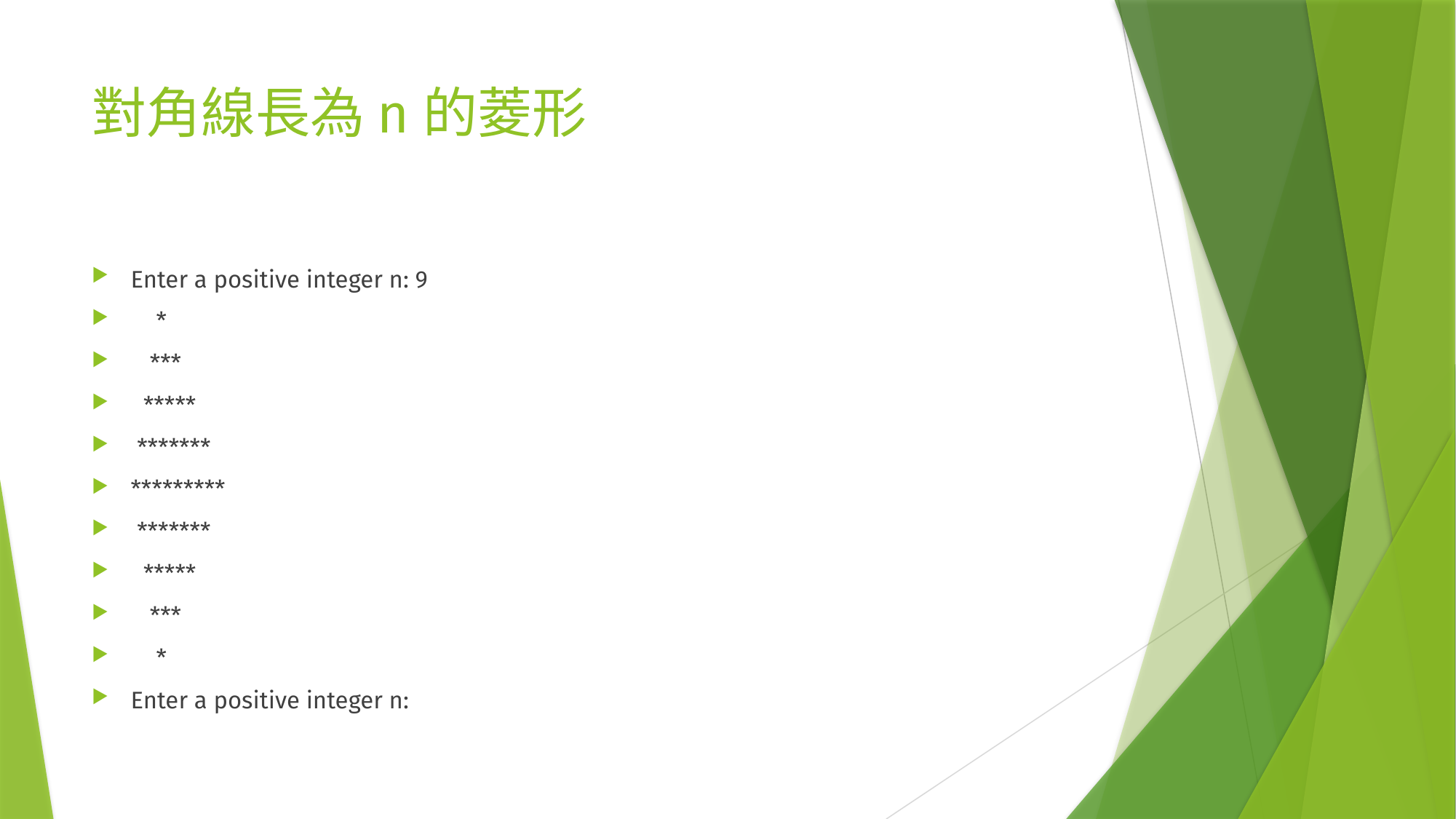

# 對角線長為n的菱形
Enter a positive integer n: 9
    *
   ***
  *****
 *******
*********
 *******
  *****
   ***
    *
Enter a positive integer n: